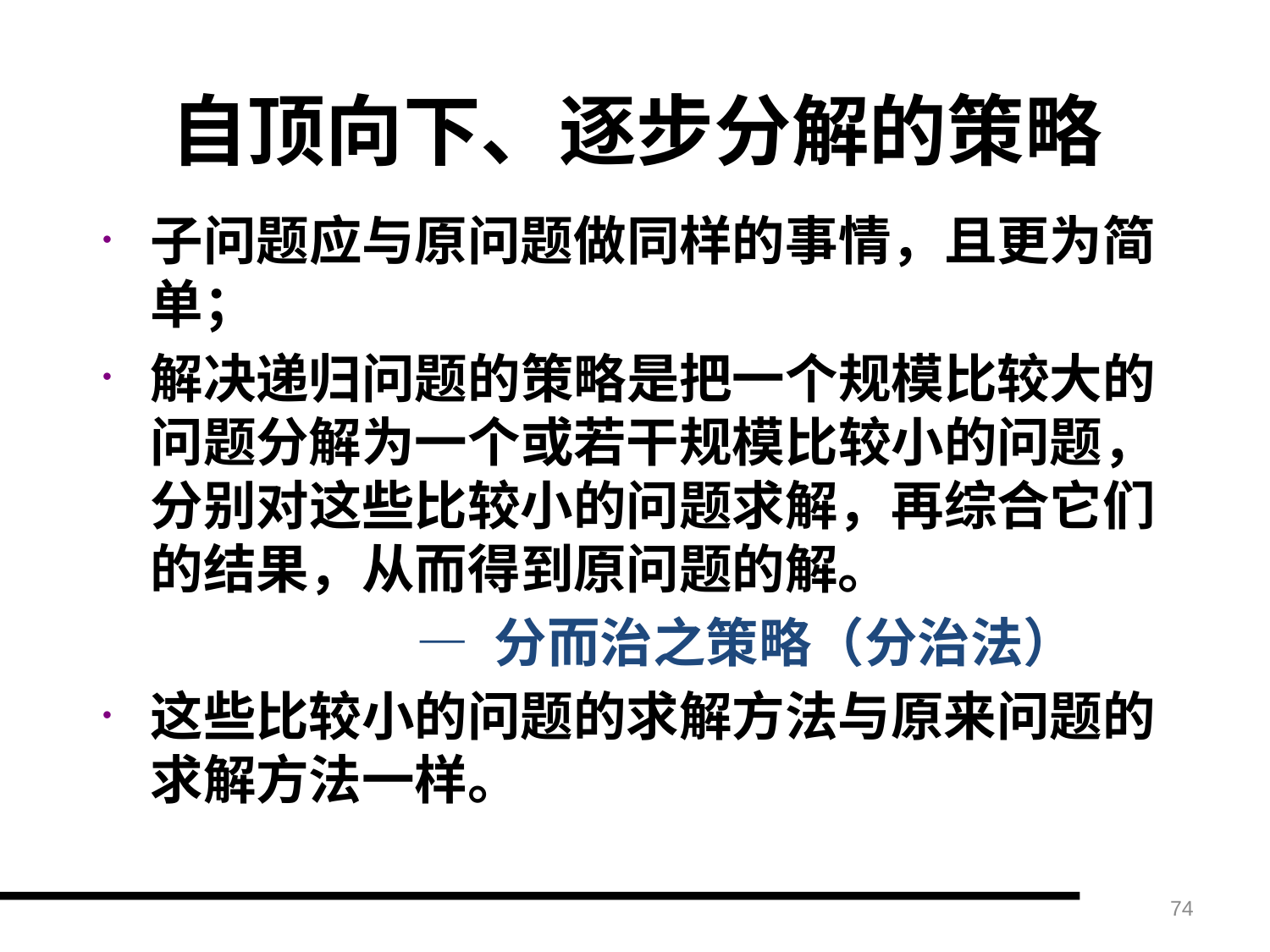

# 自顶向下、逐步分解的策略

子问题应与原问题做同样的事情，且更为简单；
解决递归问题的策略是把一个规模比较大的问题分解为一个或若干规模比较小的问题，分别对这些比较小的问题求解，再综合它们的结果，从而得到原问题的解。
			 — 分而治之策略（分治法）
这些比较小的问题的求解方法与原来问题的求解方法一样。

74